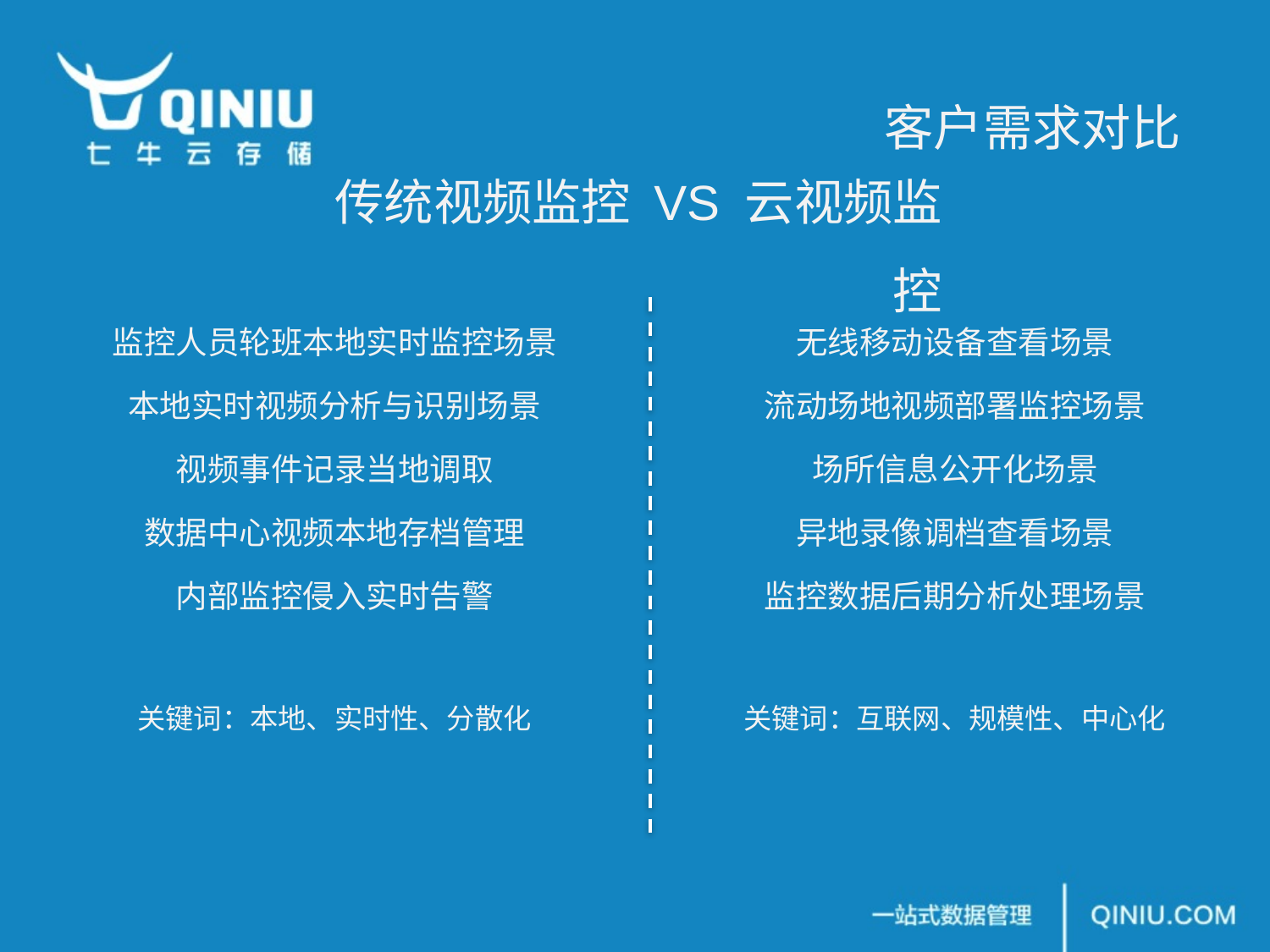

客户需求对比
传统视频监控 VS 云视频监控
监控人员轮班本地实时监控场景
本地实时视频分析与识别场景
视频事件记录当地调取
数据中心视频本地存档管理
内部监控侵入实时告警

关键词：本地、实时性、分散化
无线移动设备查看场景
流动场地视频部署监控场景
场所信息公开化场景
异地录像调档查看场景
监控数据后期分析处理场景

关键词：互联网、规模性、中心化